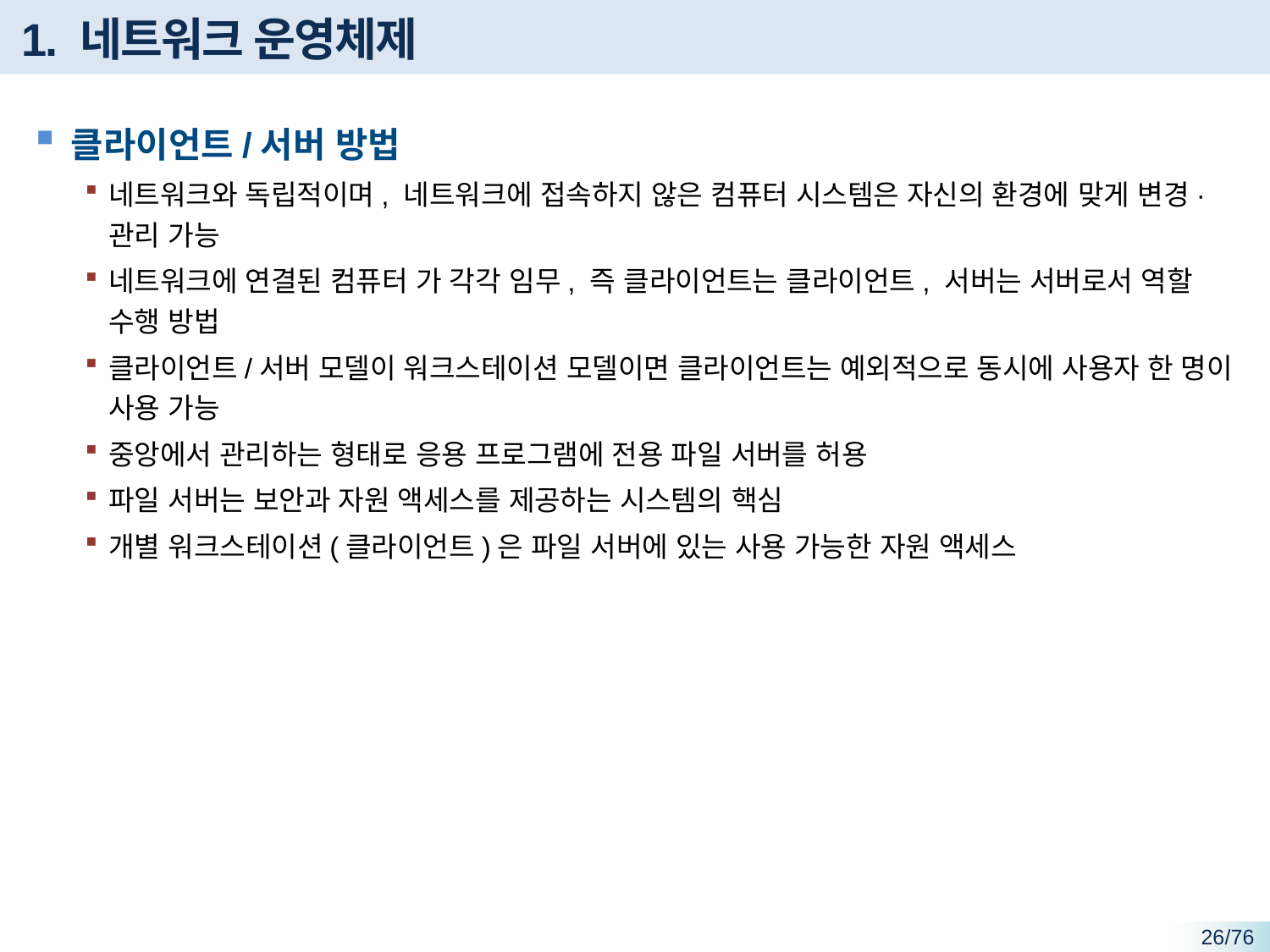

# 1. 네트워크 운영체제
클라이언트/서버 방법
네트워크와 독립적이며, 네트워크에 접속하지 않은 컴퓨터 시스템은 자신의 환경에 맞게 변경·관리 가능
네트워크에 연결된 컴퓨터 가 각각 임무, 즉 클라이언트는 클라이언트, 서버는 서버로서 역할 수행 방법
클라이언트/서버 모델이 워크스테이션 모델이면 클라이언트는 예외적으로 동시에 사용자 한 명이 사용 가능
중앙에서 관리하는 형태로 응용 프로그램에 전용 파일 서버를 허용
파일 서버는 보안과 자원 액세스를 제공하는 시스템의 핵심
개별 워크스테이션(클라이언트)은 파일 서버에 있는 사용 가능한 자원 액세스